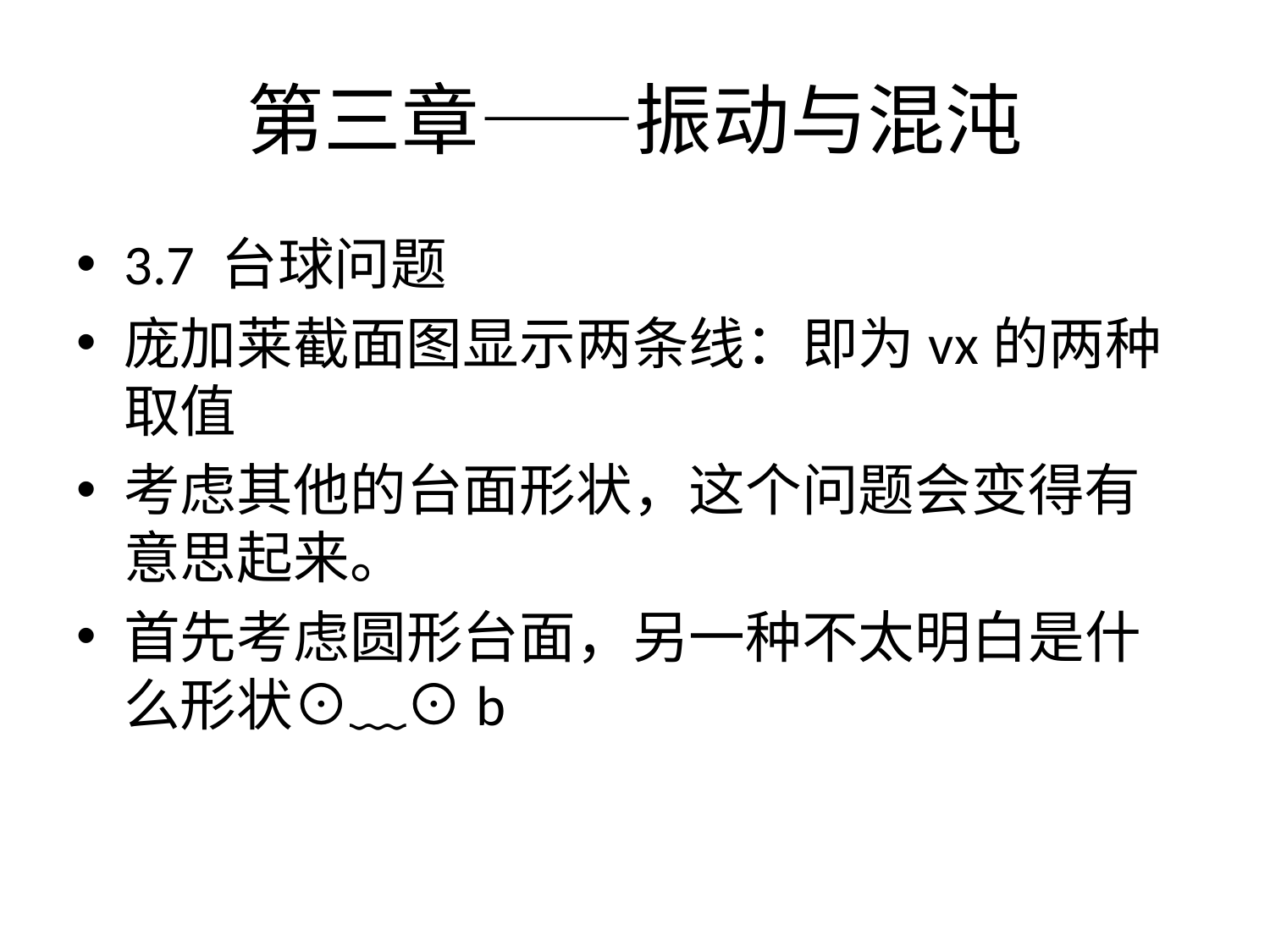

# 第三章——振动与混沌
3.7 台球问题
庞加莱截面图显示两条线：即为vx的两种取值
考虑其他的台面形状，这个问题会变得有意思起来。
首先考虑圆形台面，另一种不太明白是什么形状⊙﹏⊙b